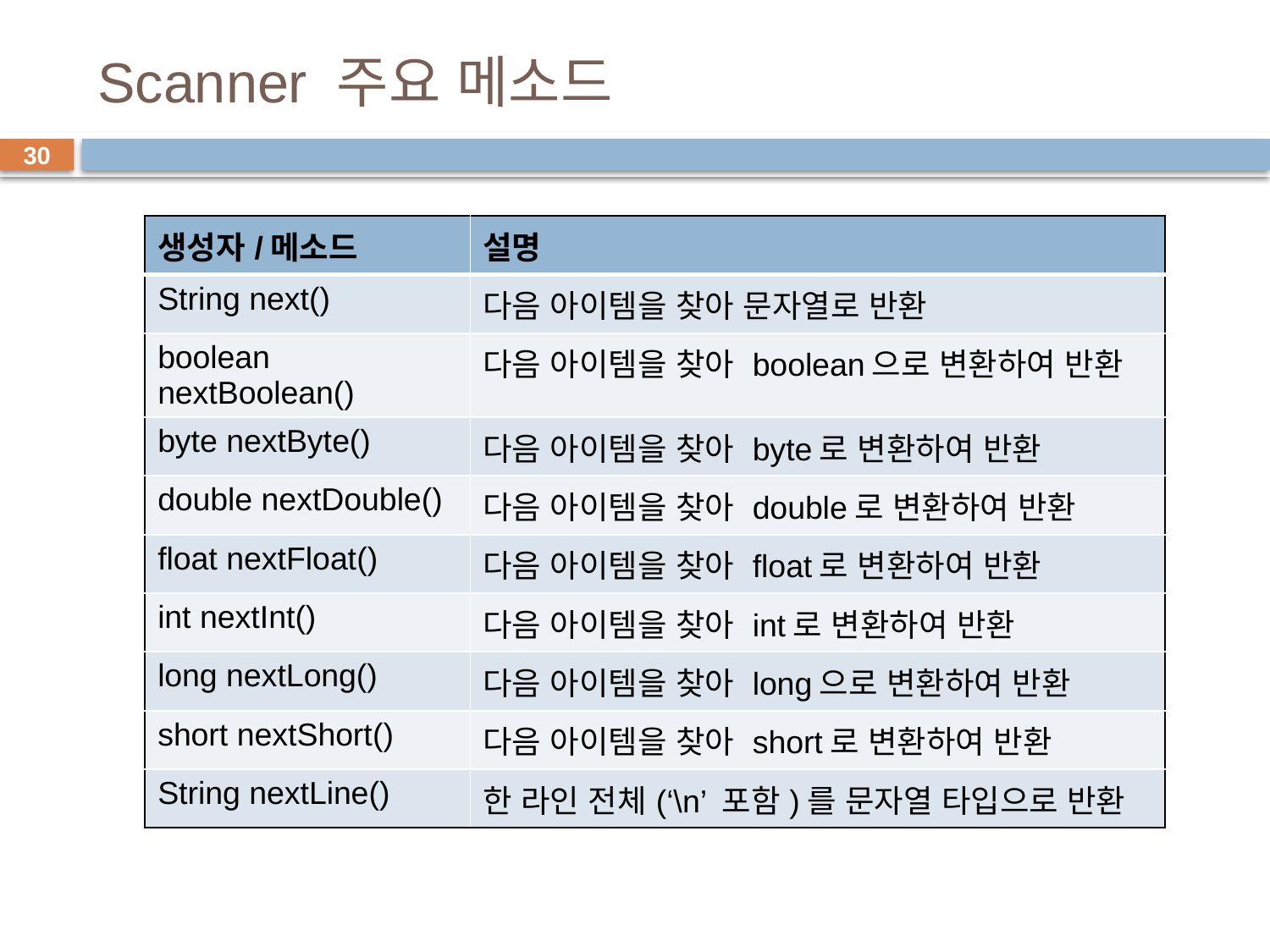

# Scanner 주요 메소드
30
| 생성자/메소드 | 설명 |
| --- | --- |
| String next() | 다음 아이템을 찾아 문자열로 반환 |
| boolean nextBoolean() | 다음 아이템을 찾아 boolean으로 변환하여 반환 |
| byte nextByte() | 다음 아이템을 찾아 byte로 변환하여 반환 |
| double nextDouble() | 다음 아이템을 찾아 double로 변환하여 반환 |
| float nextFloat() | 다음 아이템을 찾아 float로 변환하여 반환 |
| int nextInt() | 다음 아이템을 찾아 int로 변환하여 반환 |
| long nextLong() | 다음 아이템을 찾아 long으로 변환하여 반환 |
| short nextShort() | 다음 아이템을 찾아 short로 변환하여 반환 |
| String nextLine() | 한 라인 전체(‘\n’ 포함)를 문자열 타입으로 반환 |